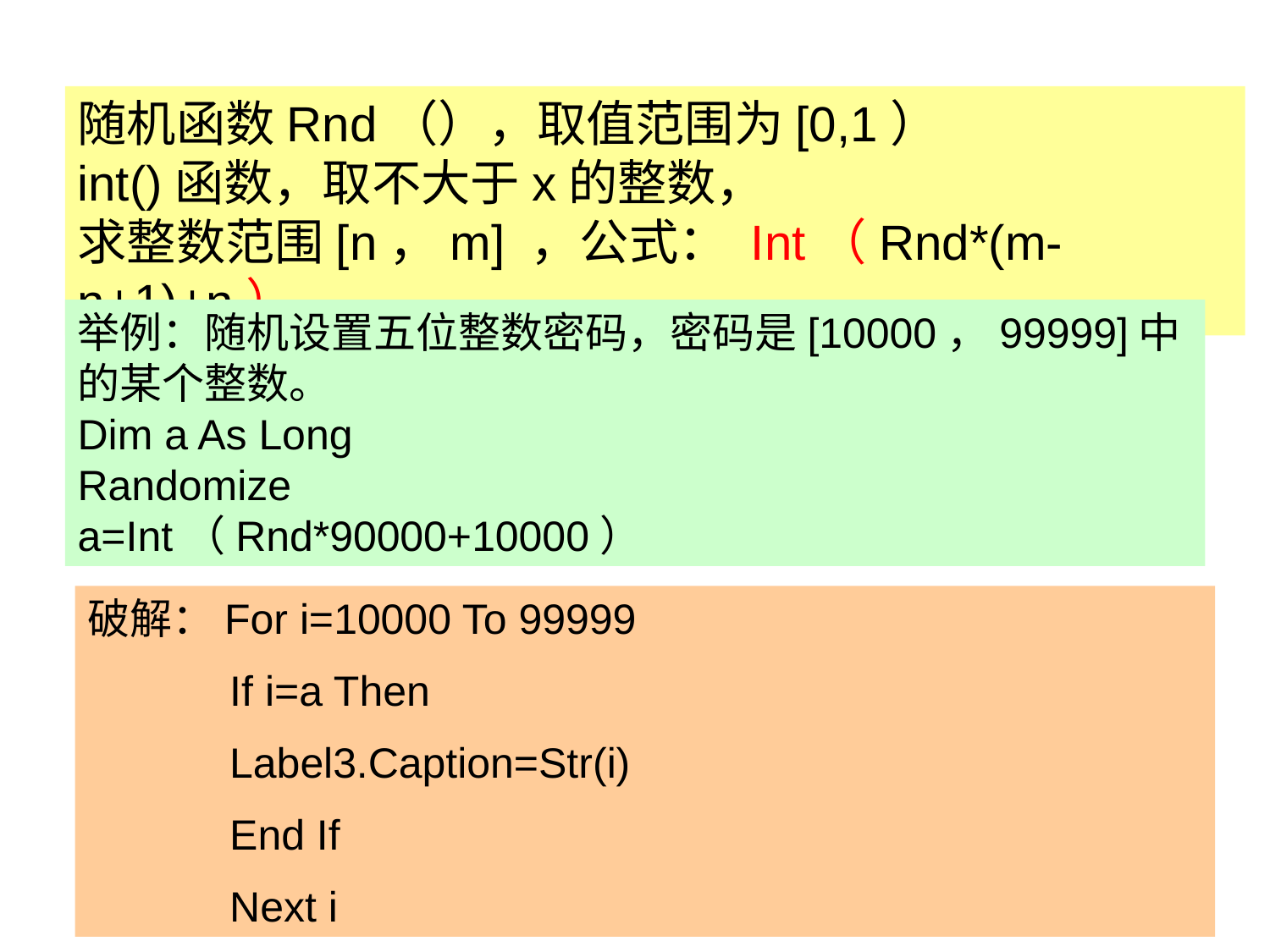

随机函数Rnd（），取值范围为[0,1）
int()函数，取不大于x的整数，
求整数范围[n，m] ，公式： Int（Rnd*(m-n+1)+n）
举例：随机设置五位整数密码，密码是[10000，99999]中的某个整数。
Dim a As Long
Randomize
a=Int（Rnd*90000+10000）
破解：For i=10000 To 99999
            If i=a Then
            Label3.Caption=Str(i)
            End If
            Next i